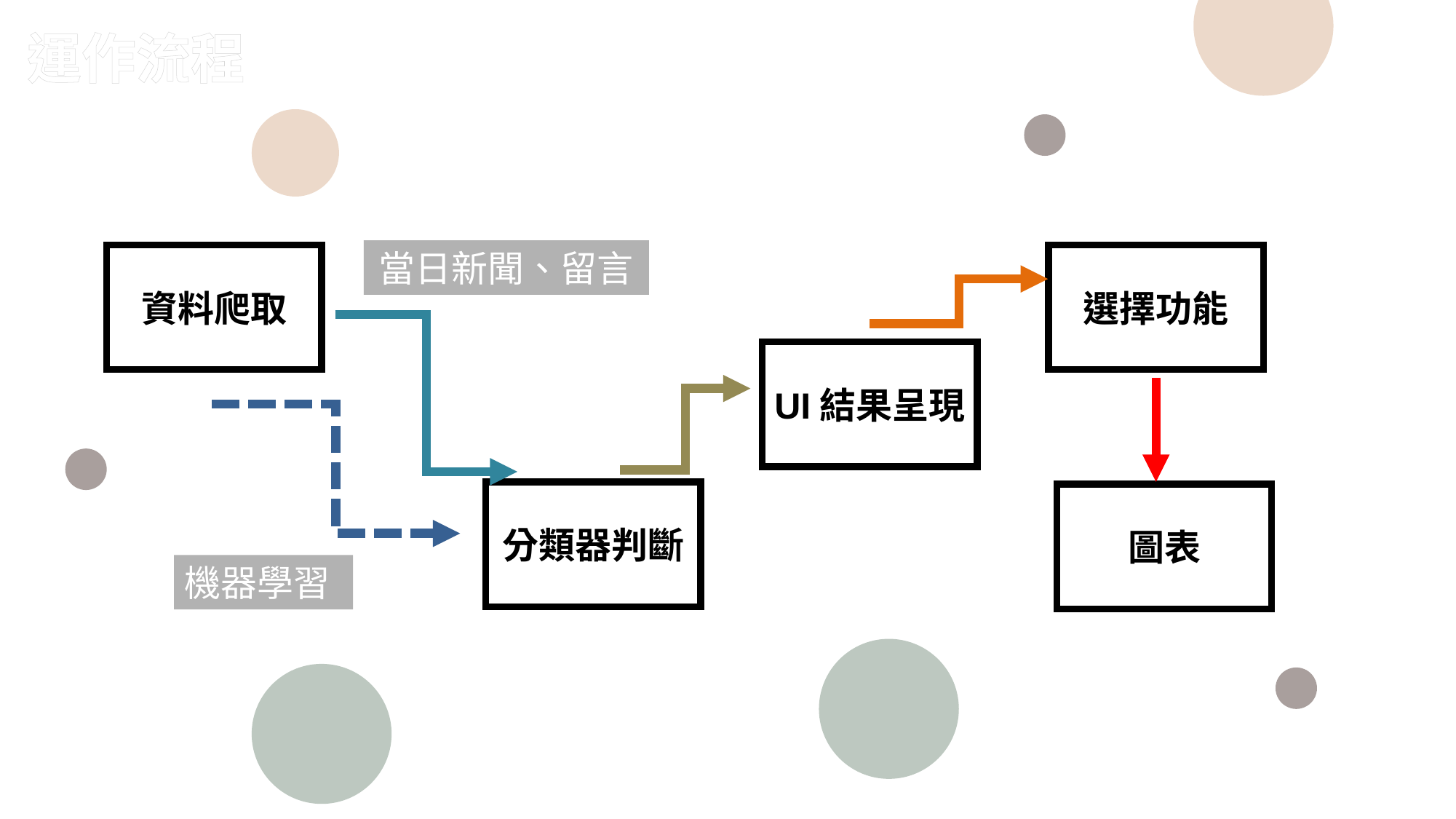

運作流程

當日新聞、留言
資料爬取
選擇功能
UI結果呈現
分類器判斷
圖表
機器學習